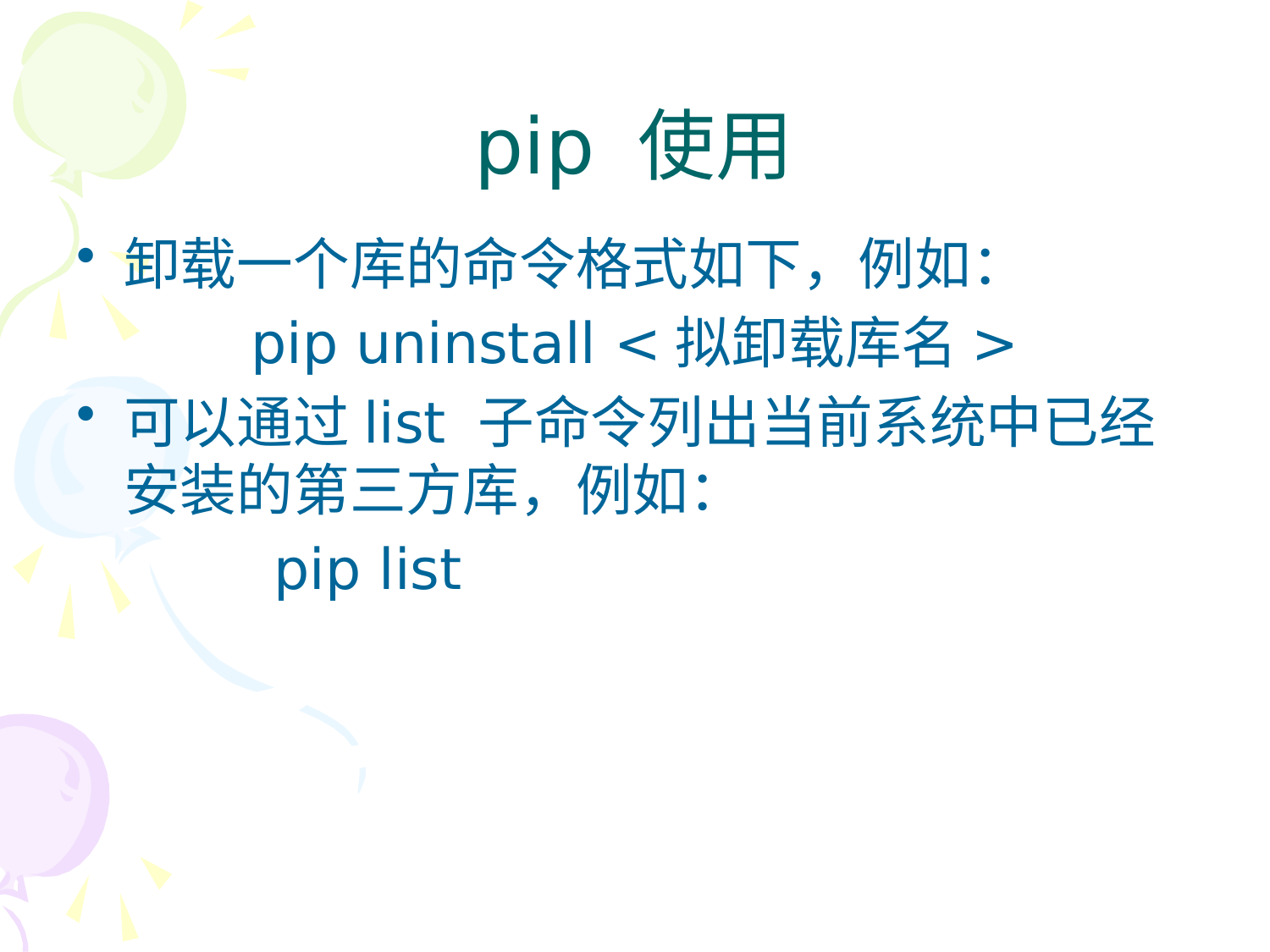

# pip 使用
卸载一个库的命令格式如下，例如：
pip uninstall <拟卸载库名>
可以通过list 子命令列出当前系统中已经安装的第三方库，例如：
           pip list